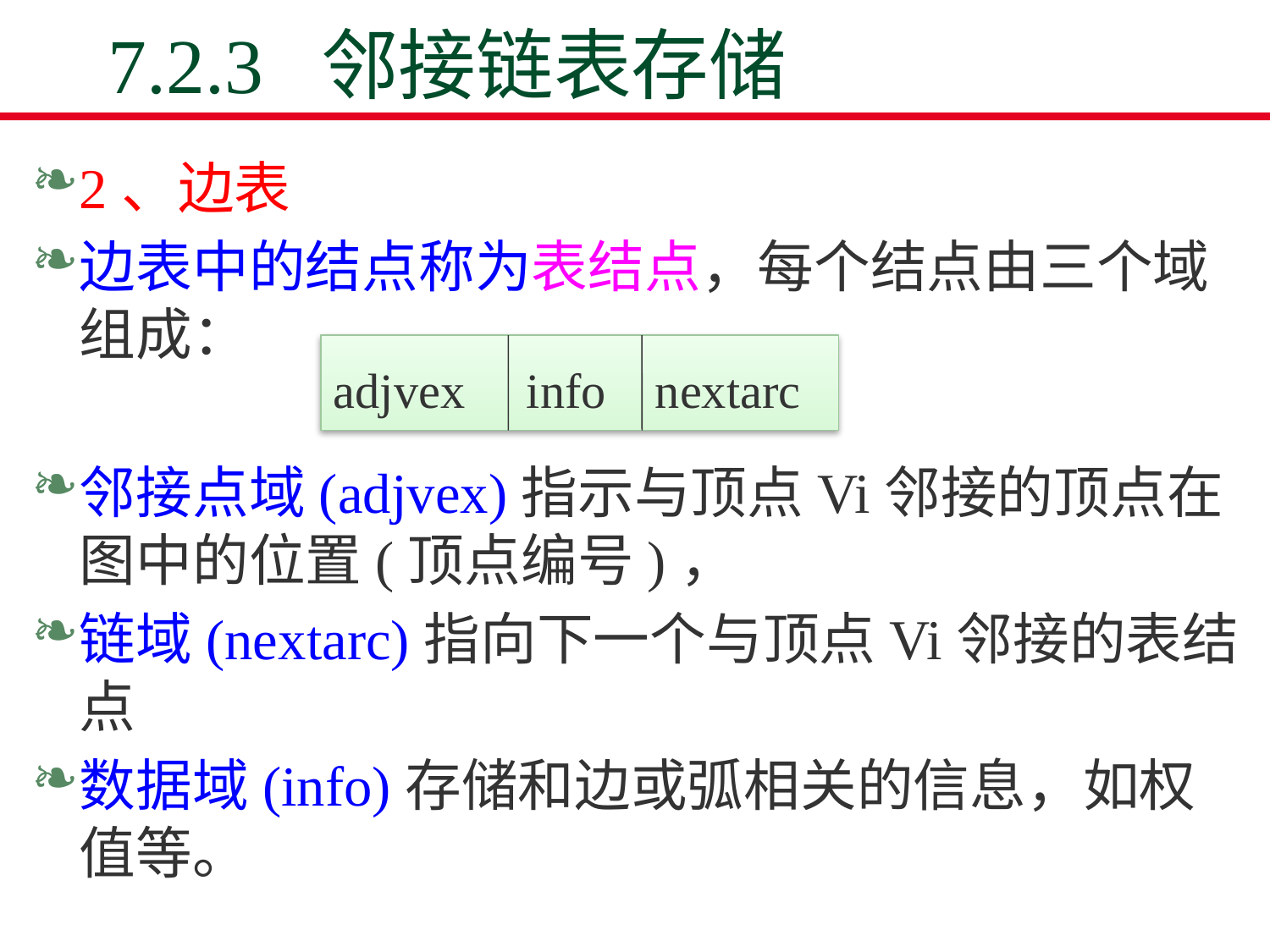

# 7.2.3  邻接链表存储
2、边表
边表中的结点称为表结点，每个结点由三个域组成：

邻接点域(adjvex)指示与顶点Vi邻接的顶点在图中的位置(顶点编号)，
链域(nextarc)指向下一个与顶点Vi邻接的表结点
数据域(info)存储和边或弧相关的信息，如权值等。
adjvex     info    nextarc